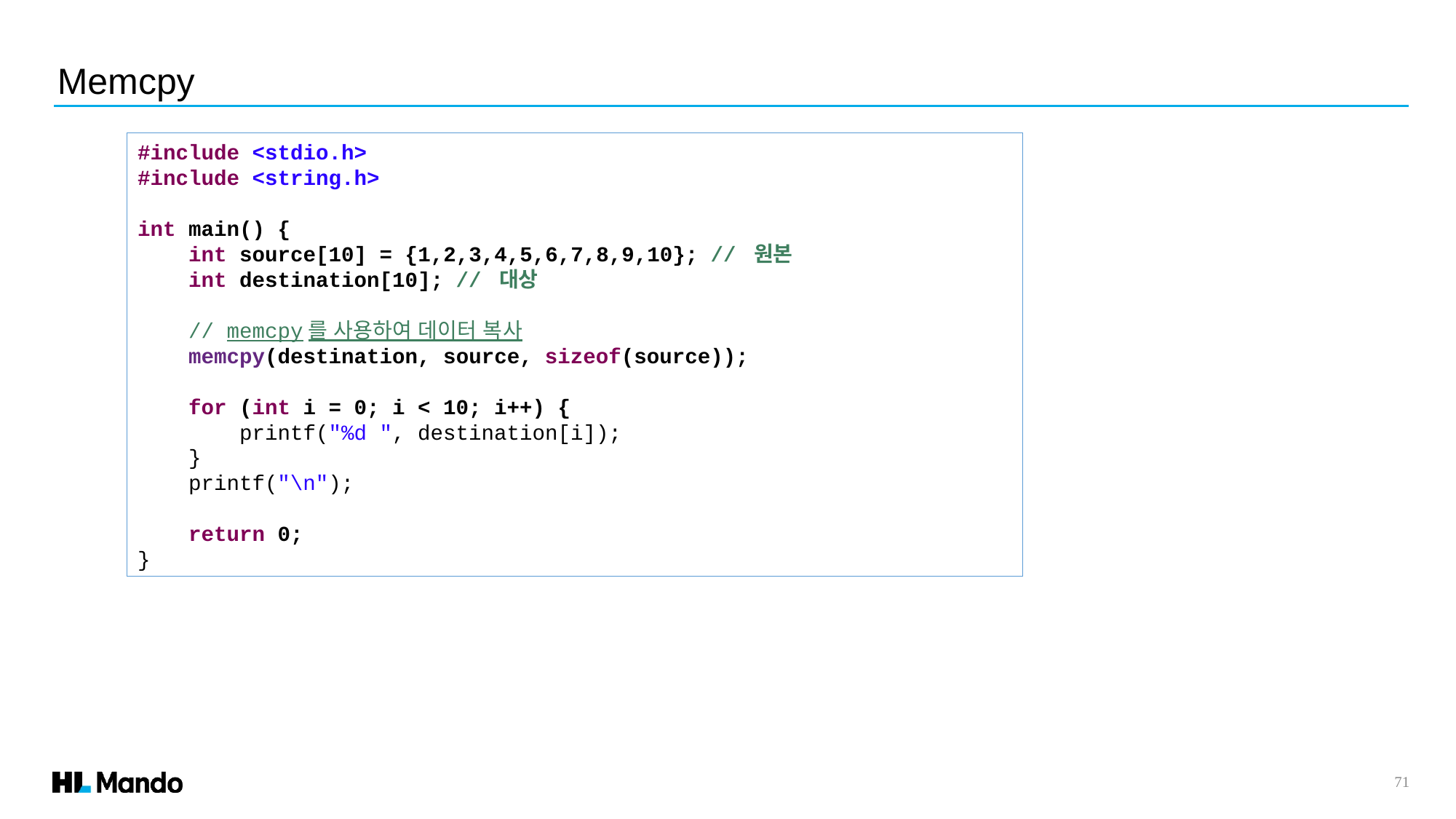

Memcpy
#include <stdio.h>
#include <string.h>

int main() {
    int source[10] = {1,2,3,4,5,6,7,8,9,10}; // 원본
    int destination[10]; // 대상

    // memcpy를 사용하여 데이터 복사
    memcpy(destination, source, sizeof(source));

    for (int i = 0; i < 10; i++) {
        printf("%d ", destination[i]);
    }
    printf("\n");

    return 0;
}
71